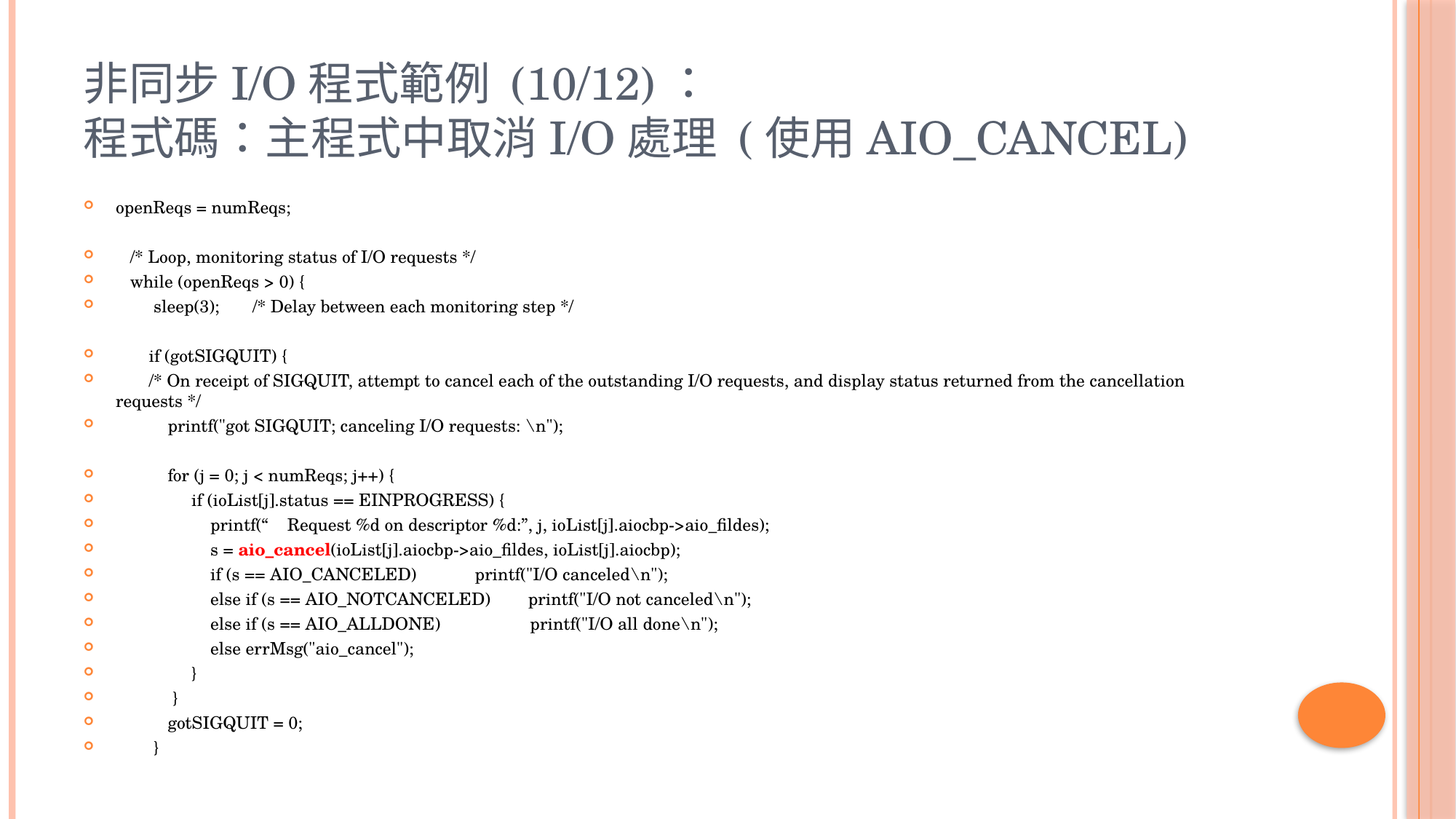

# 非同步I/O程式範例 (10/12)： 程式碼：主程式中取消I/O處理 (使用aio_cancel)
openReqs = numReqs;

   /* Loop, monitoring status of I/O requests */
   while (openReqs > 0) {
        sleep(3);       /* Delay between each monitoring step */

       if (gotSIGQUIT) {
       /* On receipt of SIGQUIT, attempt to cancel each of the outstanding I/O requests, and display status returned from the cancellation requests */
           printf("got SIGQUIT; canceling I/O requests: \n");

           for (j = 0; j < numReqs; j++) {
                if (ioList[j].status == EINPROGRESS) {
                    printf(“    Request %d on descriptor %d:”, j, ioList[j].aiocbp->aio_fildes);
                    s = aio_cancel(ioList[j].aiocbp->aio_fildes, ioList[j].aiocbp);
                    if (s == AIO_CANCELED)         	printf("I/O canceled\n");
                    else if (s == AIO_NOTCANCELED)        printf("I/O not canceled\n");
                    else if (s == AIO_ALLDONE)                   printf("I/O all done\n");
                    else errMsg("aio_cancel");
                }
            }
           gotSIGQUIT = 0;
        }